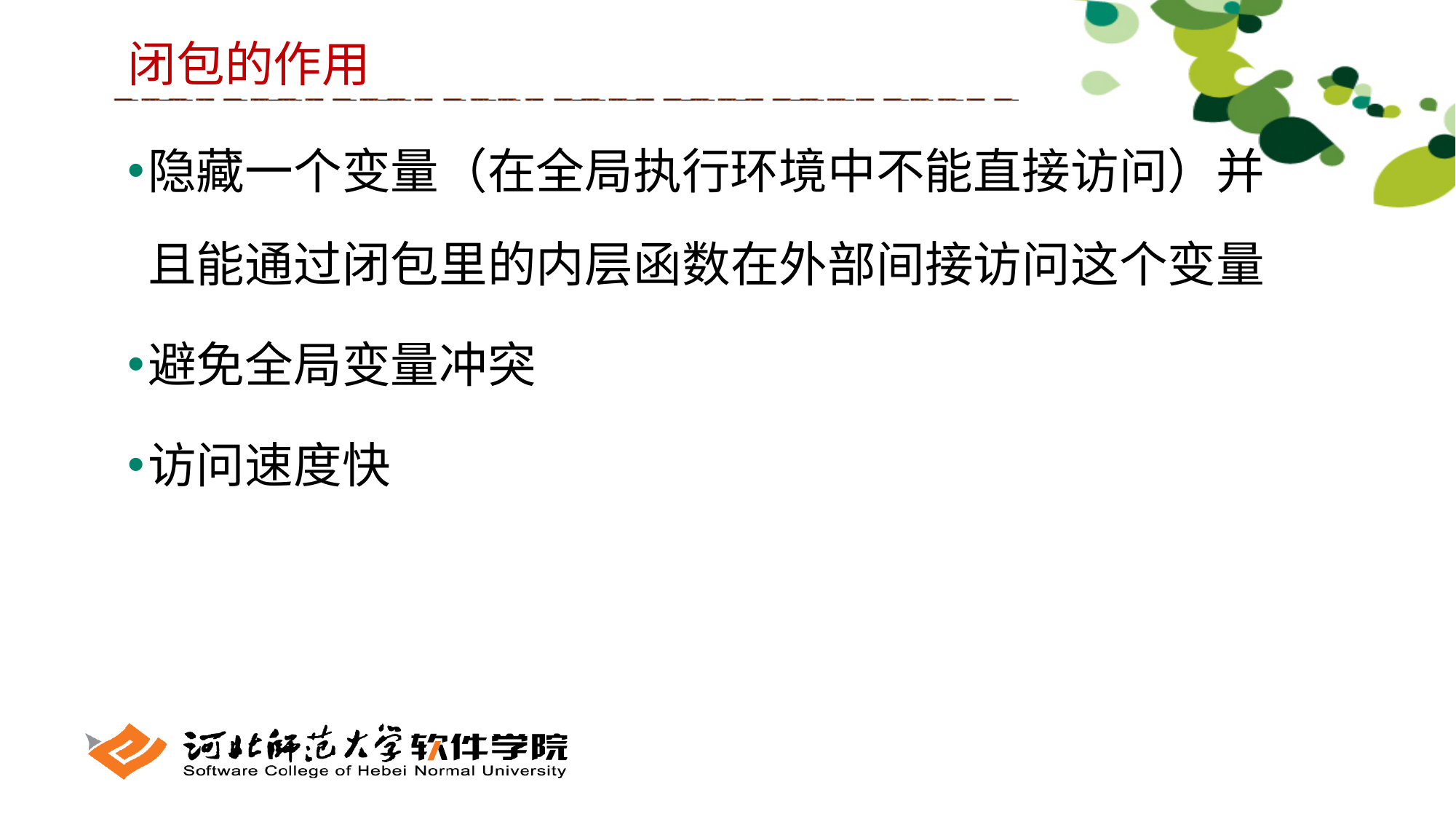

闭包的作用

隐藏一个变量（在全局执行环境中不能直接访问）并且能通过闭包里的内层函数在外部间接访问这个变量
避免全局变量冲突
访问速度快